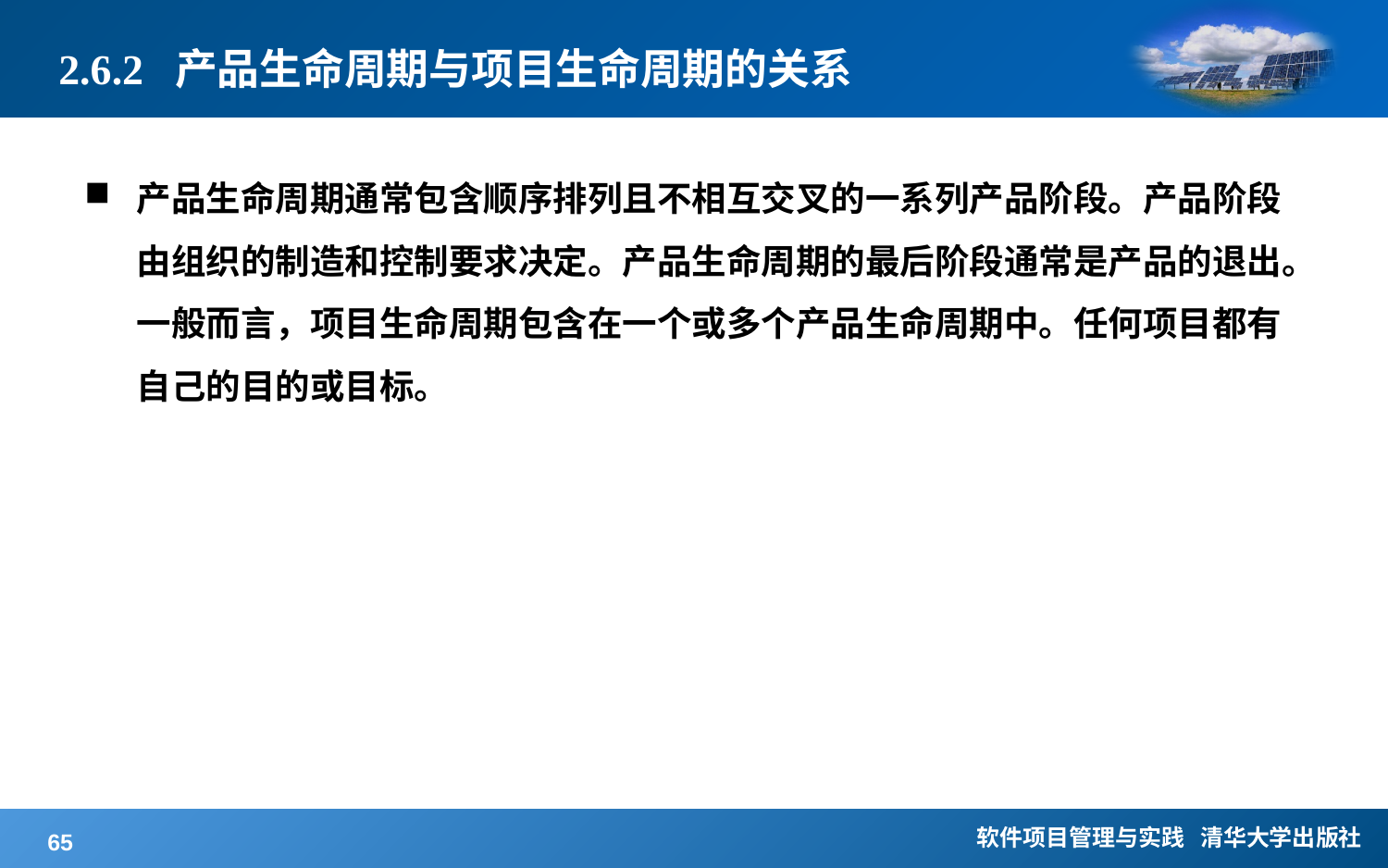

# 2.6.2  产品生命周期与项目生命周期的关系
产品生命周期通常包含顺序排列且不相互交叉的一系列产品阶段。产品阶段由组织的制造和控制要求决定。产品生命周期的最后阶段通常是产品的退出。一般而言，项目生命周期包含在一个或多个产品生命周期中。任何项目都有自己的目的或目标。